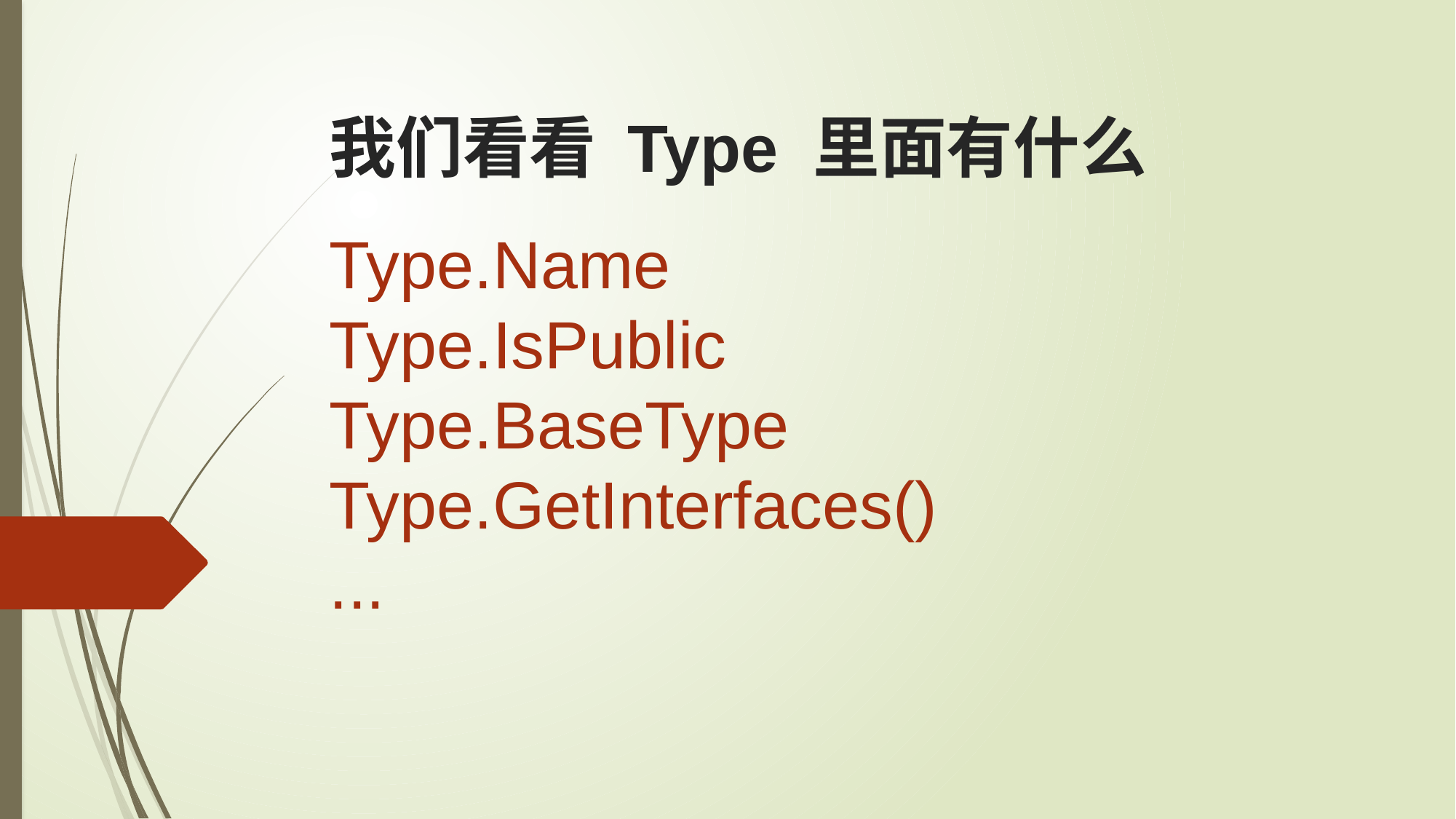

我们看看 Type 里面有什么

Type.Name
Type.IsPublic
Type.BaseType
Type.GetInterfaces()
...